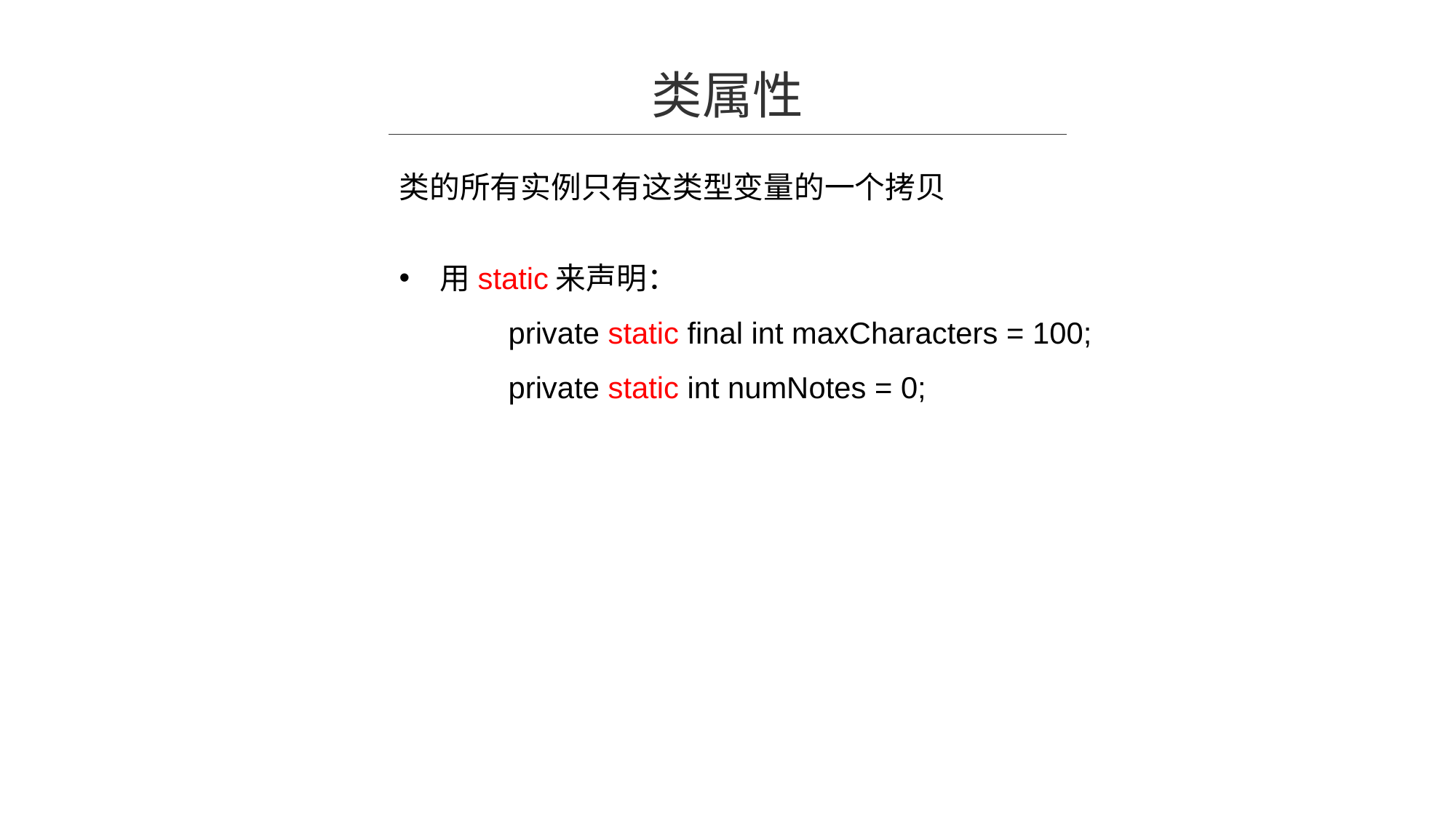

类属性
类的所有实例只有这类型变量的一个拷贝

用static来声明：
	private static final int maxCharacters = 100;
	private static int numNotes = 0;